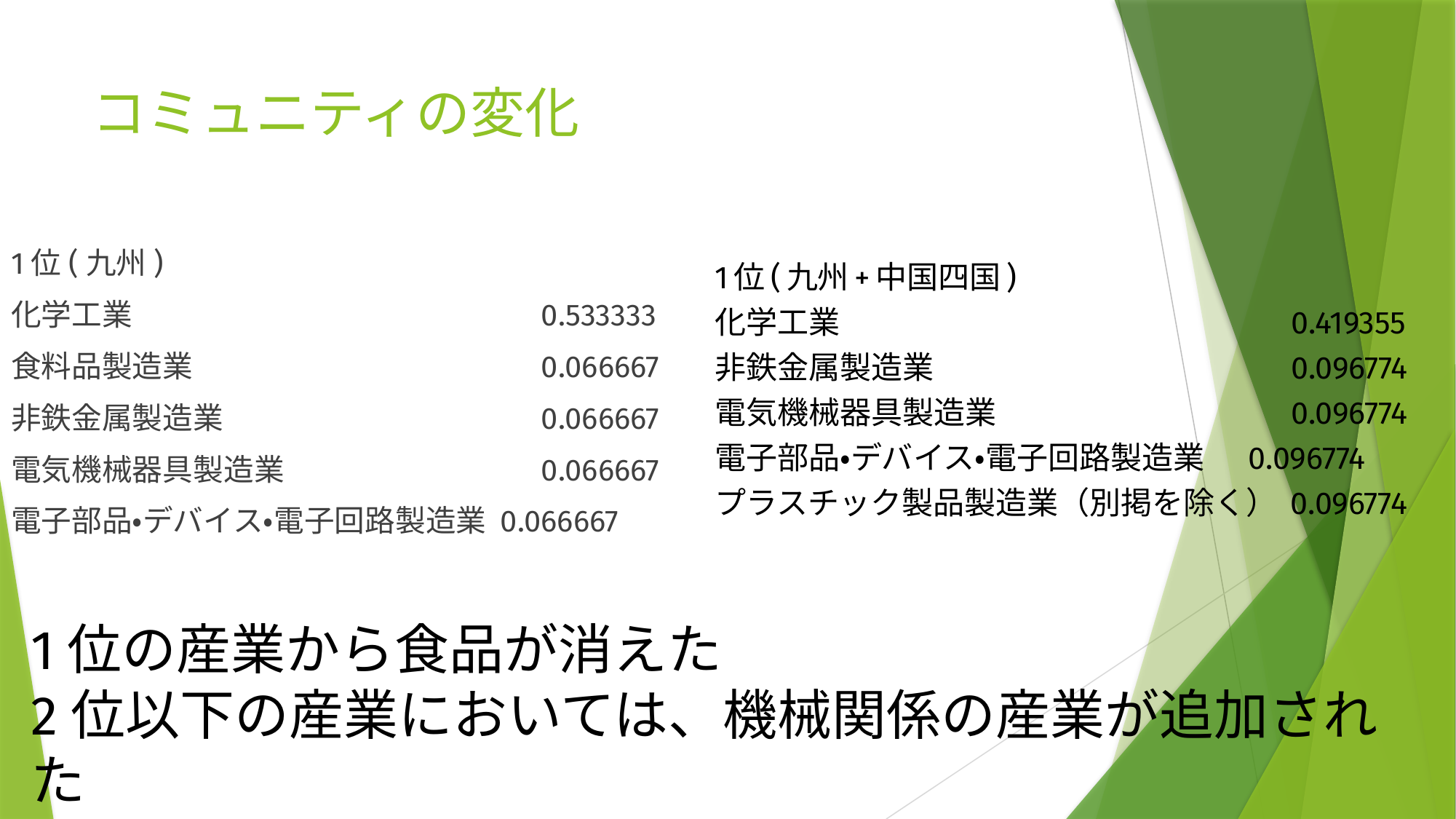

# コミュニティの変化
1位(九州)
化学工業　　　　　　　　　　　　　 0.533333
食料品製造業 　　　　　　　　　　　0.066667
非鉄金属製造業 　　　　　　　　　　0.066667
電気機械器具製造業 　　　　　　　　0.066667
電子部品・デバイス・電子回路製造業 0.066667
1位(九州+中国四国)
化学工業 　　　　　　　　　　　　　　0.419355
非鉄金属製造業 　　　　　　　　　　　0.096774
電気機械器具製造業 　　　　　　　　　0.096774
電子部品・デバイス・電子回路製造業 　0.096774
プラスチック製品製造業（別掲を除く） 0.096774

1位の産業から食品が消えた
2位以下の産業においては、機械関係の産業が追加された